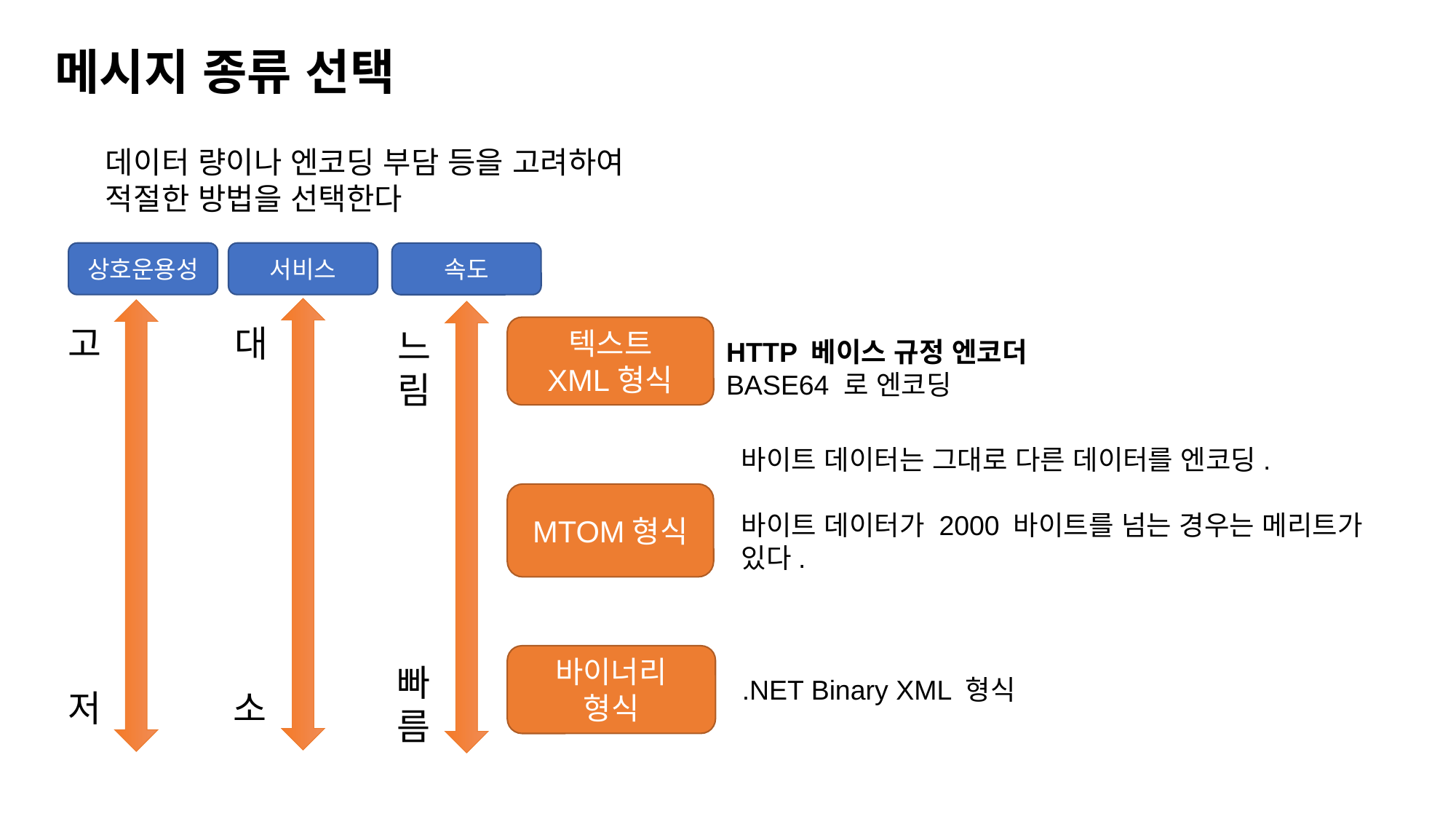

메시지 종류 선택
데이터 량이나 엔코딩 부담 등을 고려하여 적절한 방법을 선택한다
상호운용성
서비스
속도
대
고
텍스트
XML형식
느림
HTTP 베이스 규정 엔코더
BASE64 로 엔코딩
바이트 데이터는 그대로 다른 데이터를 엔코딩.
바이트 데이터가 2000 바이트를 넘는 경우는 메리트가 있다.
MTOM형식

바이너리
형식
빠름
.NET Binary XML 형식
저
소